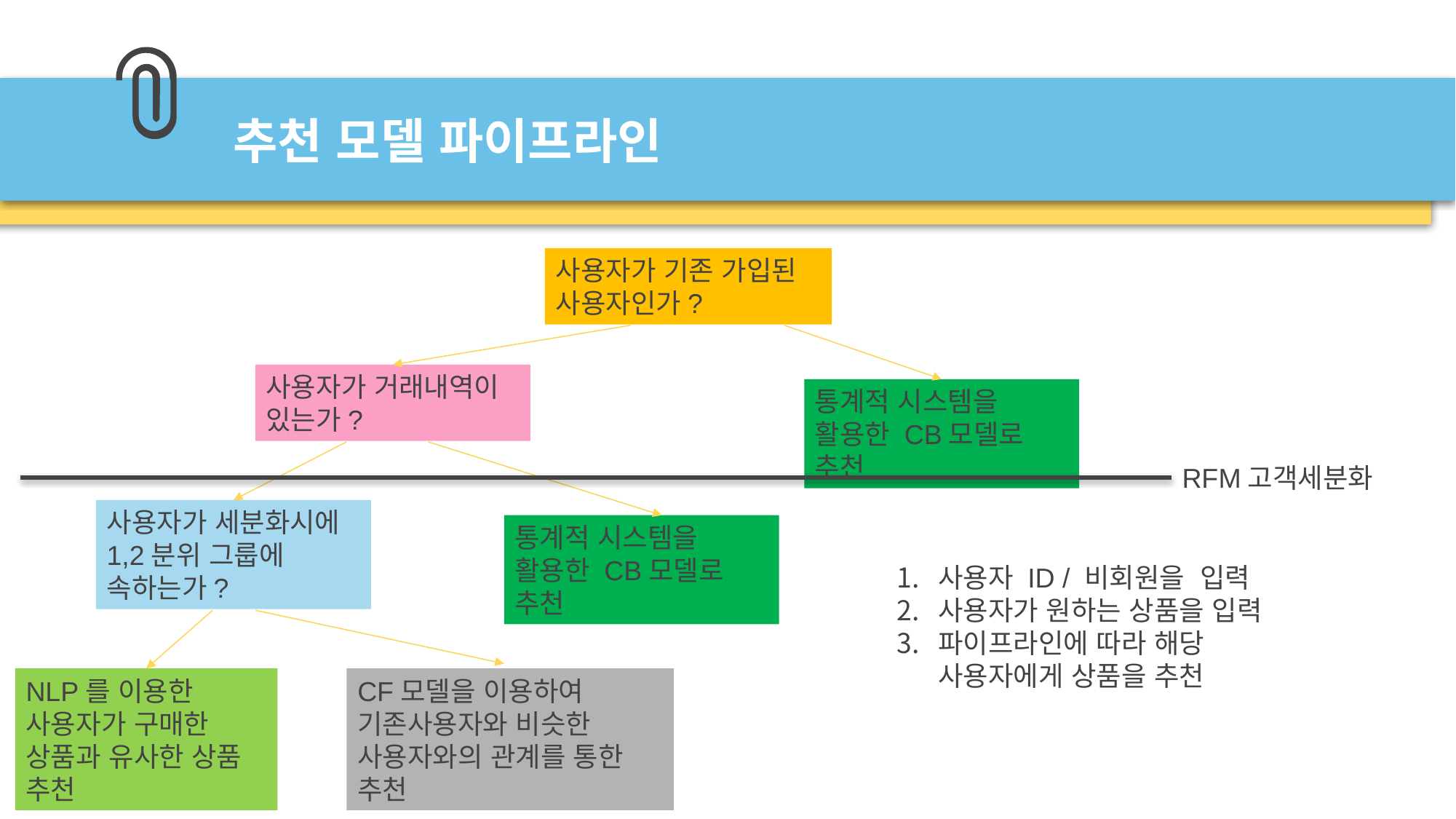

# 추천 모델 파이프라인

사용자가 기존 가입된 사용자인가?
사용자가 거래내역이 있는가?
통계적 시스템을 활용한 CB모델로 추천
RFM고객세분화
사용자가 세분화시에 1,2분위 그룹에 속하는가?
통계적 시스템을 활용한 CB모델로 추천
사용자 ID / 비회원을  입력
사용자가 원하는 상품을 입력
파이프라인에 따라 해당 사용자에게 상품을 추천
NLP를 이용한 사용자가 구매한 상품과 유사한 상품 추천
CF모델을 이용하여 기존사용자와 비슷한 사용자와의 관계를 통한 추천